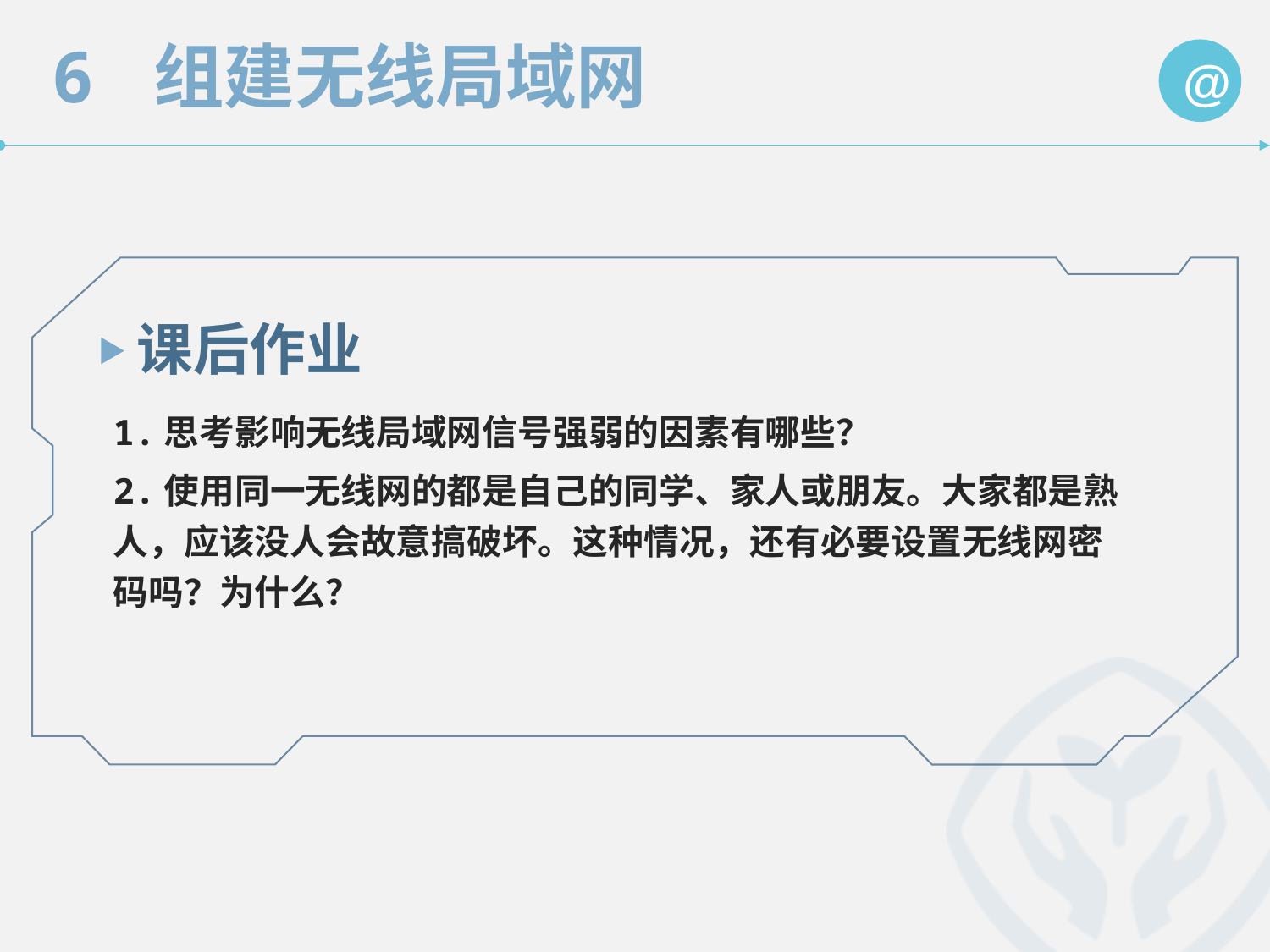

课后作业

1.思考影响无线局域网信号强弱的因素有哪些？
2.使用同一无线网的都是自己的同学、家人或朋友。大家都是熟人，应该没人会故意搞破坏。这种情况，还有必要设置无线网密码吗？为什么？